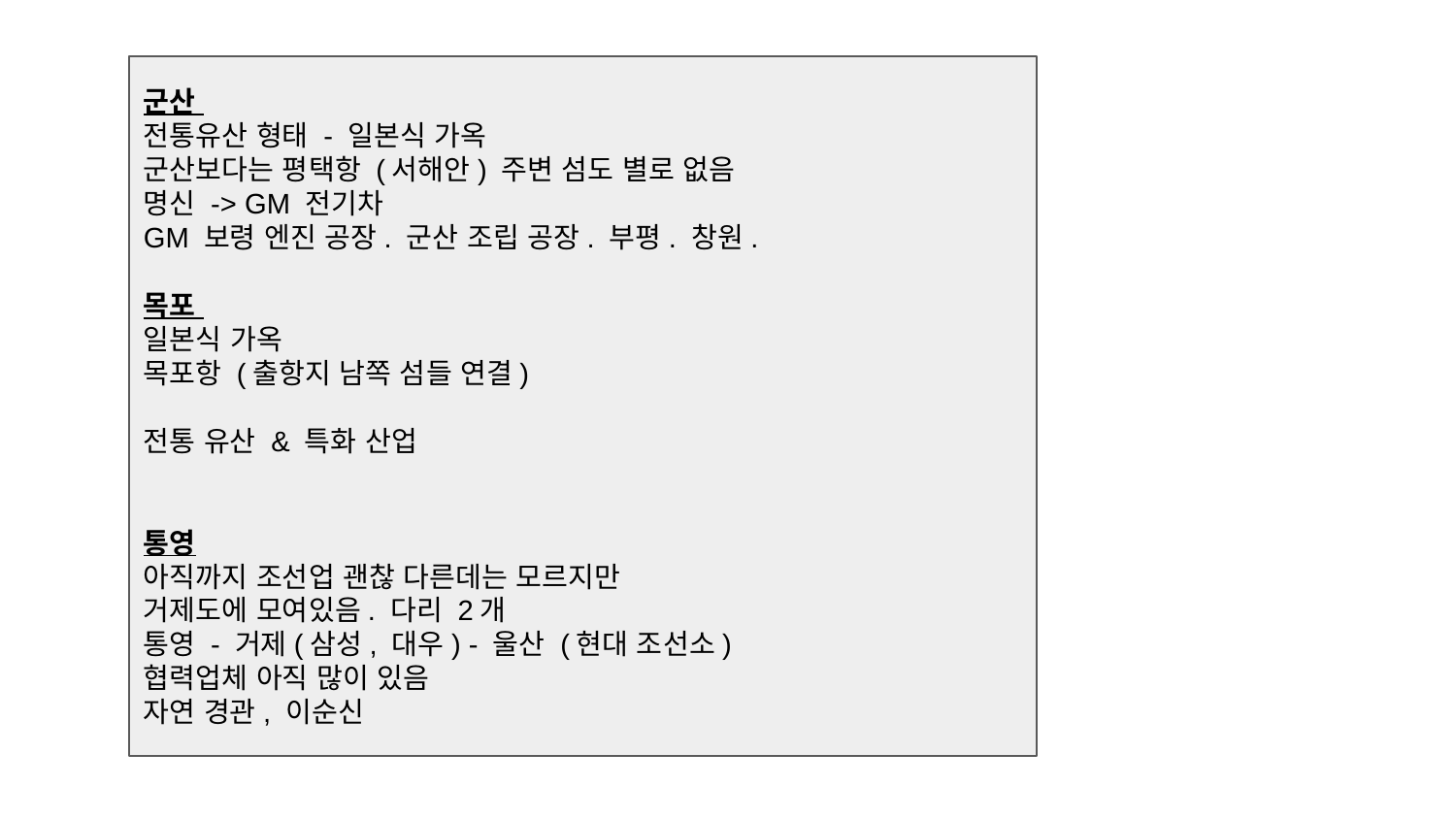

군산
전통유산 형태 - 일본식 가옥
군산보다는 평택항 (서해안) 주변 섬도 별로 없음
명신 -> GM 전기차
GM 보령 엔진 공장. 군산 조립 공장. 부평. 창원.

목포
일본식 가옥
목포항 (출항지 남쪽 섬들 연결)

전통 유산 & 특화 산업

통영
아직까지 조선업 괜찮 다른데는 모르지만
거제도에 모여있음. 다리 2개
통영 - 거제(삼성, 대우) - 울산 (현대 조선소)
협력업체 아직 많이 있음
자연 경관, 이순신